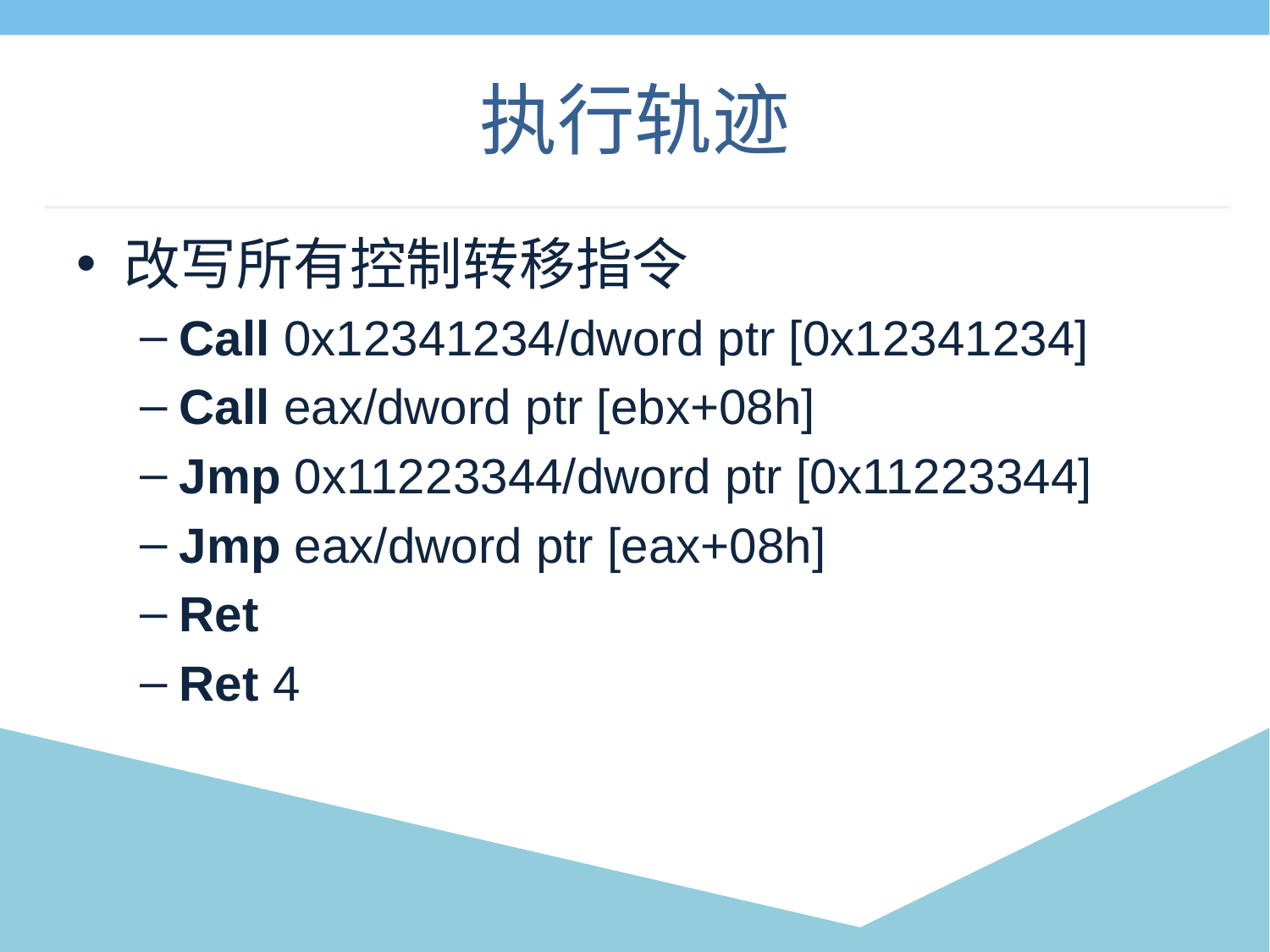

# 执行轨迹
改写所有控制转移指令
Call 0x12341234/dword ptr [0x12341234]
Call eax/dword ptr [ebx+08h]
Jmp 0x11223344/dword ptr [0x11223344]
Jmp eax/dword ptr [eax+08h]
Ret
Ret 4